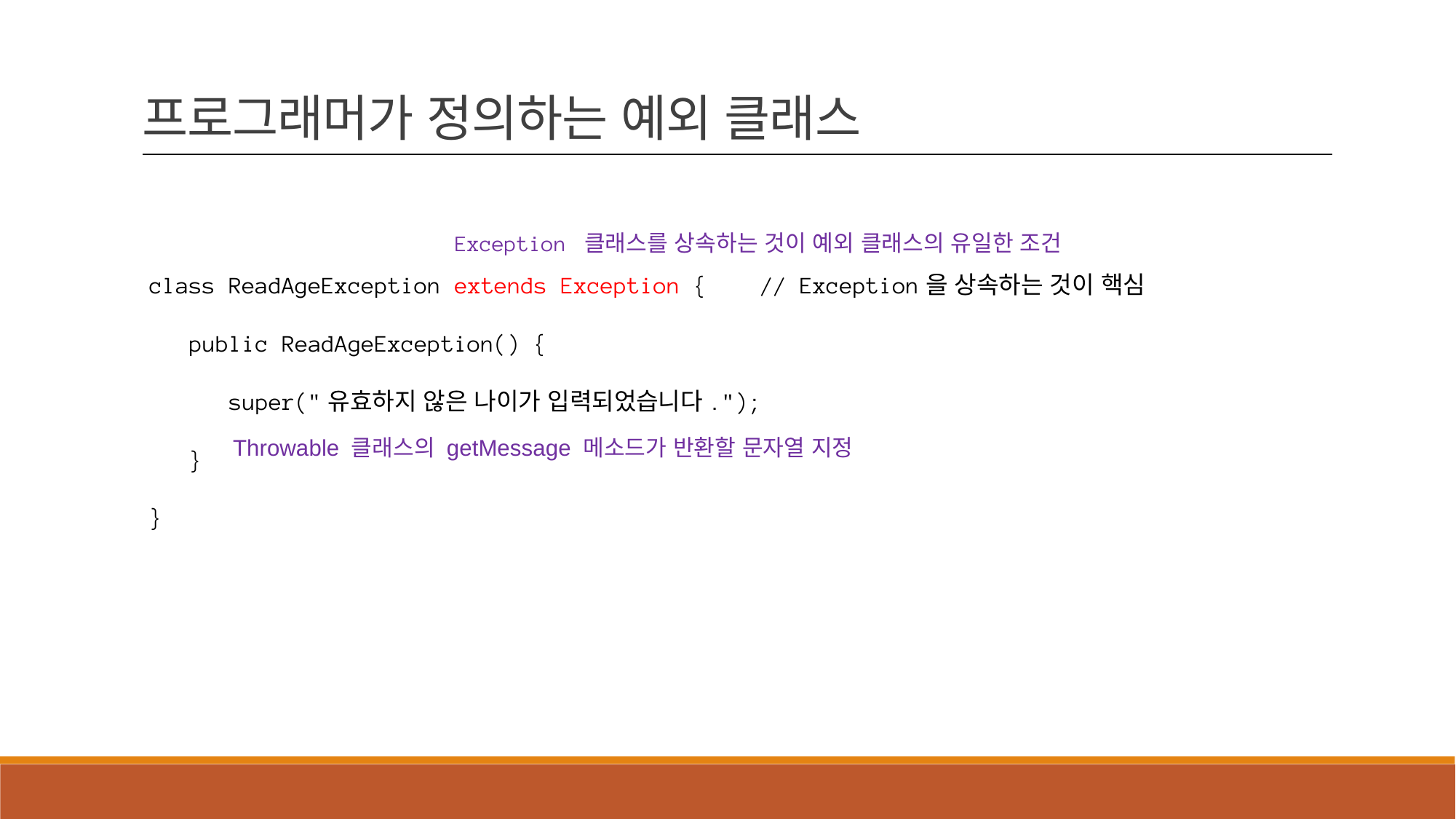

프로그래머가 정의하는 예외 클래스
Exception 클래스를 상속하는 것이 예외 클래스의 유일한 조건
class ReadAgeException extends Exception {    // Exception을 상속하는 것이 핵심
   public ReadAgeException() {
      super("유효하지 않은 나이가 입력되었습니다.");
   }
}
Throwable 클래스의 getMessage 메소드가 반환할 문자열 지정